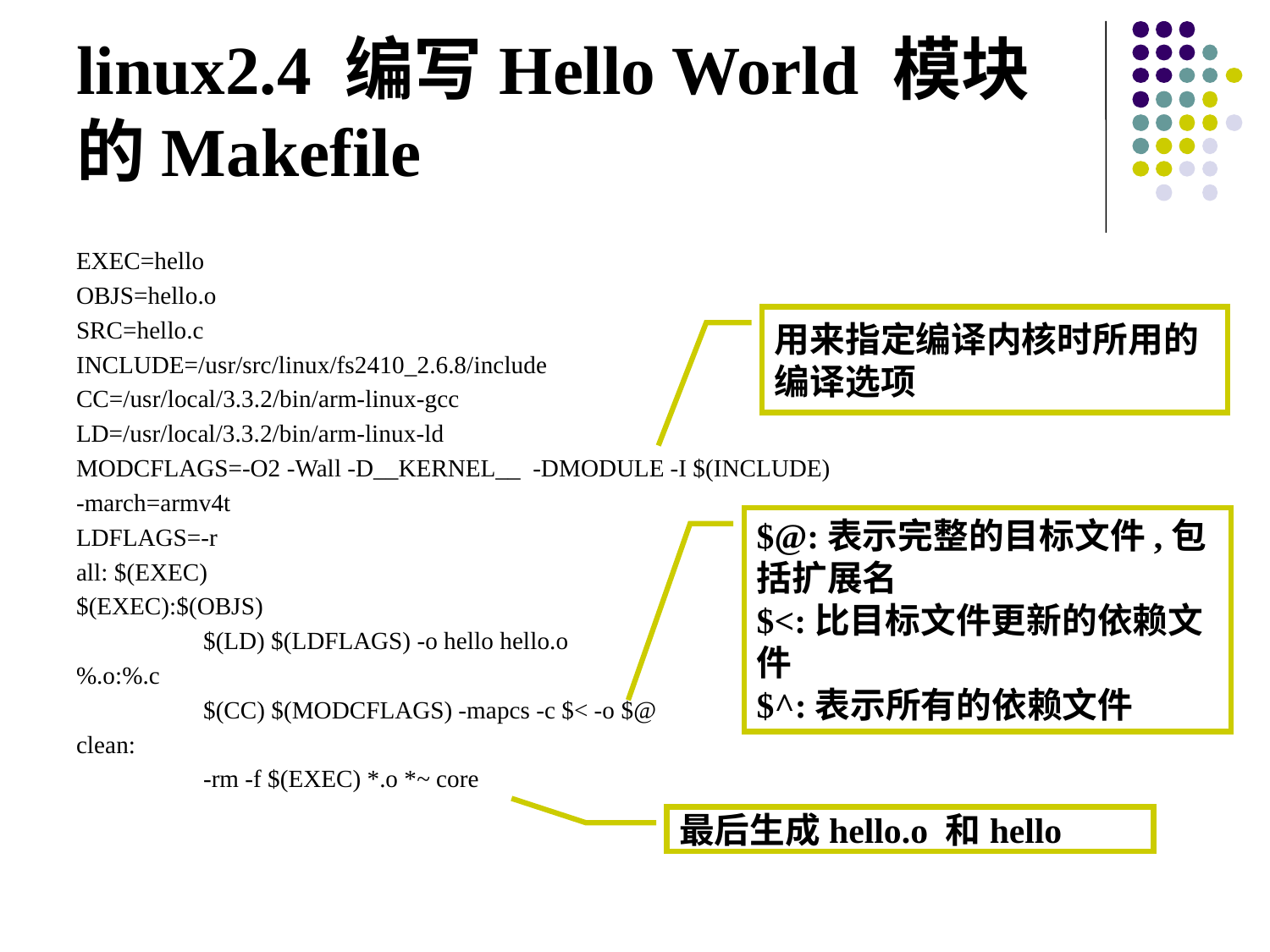

# linux2.4 编写Hello World 模块的Makefile
EXEC=hello
OBJS=hello.o
SRC=hello.c
INCLUDE=/usr/src/linux/fs2410_2.6.8/include
CC=/usr/local/3.3.2/bin/arm-linux-gcc
LD=/usr/local/3.3.2/bin/arm-linux-ld
MODCFLAGS=-O2 -Wall -D__KERNEL__  -DMODULE -I $(INCLUDE)
-march=armv4t
LDFLAGS=-r
all: $(EXEC)
$(EXEC):$(OBJS)
	$(LD) $(LDFLAGS) -o hello hello.o
%.o:%.c
	$(CC) $(MODCFLAGS) -mapcs -c $< -o $@
clean:
	-rm -f $(EXEC) *.o *~ core
用来指定编译内核时所用的编译选项
$@:表示完整的目标文件,包括扩展名
$<:比目标文件更新的依赖文件
$^:表示所有的依赖文件
最后生成hello.o 和hello